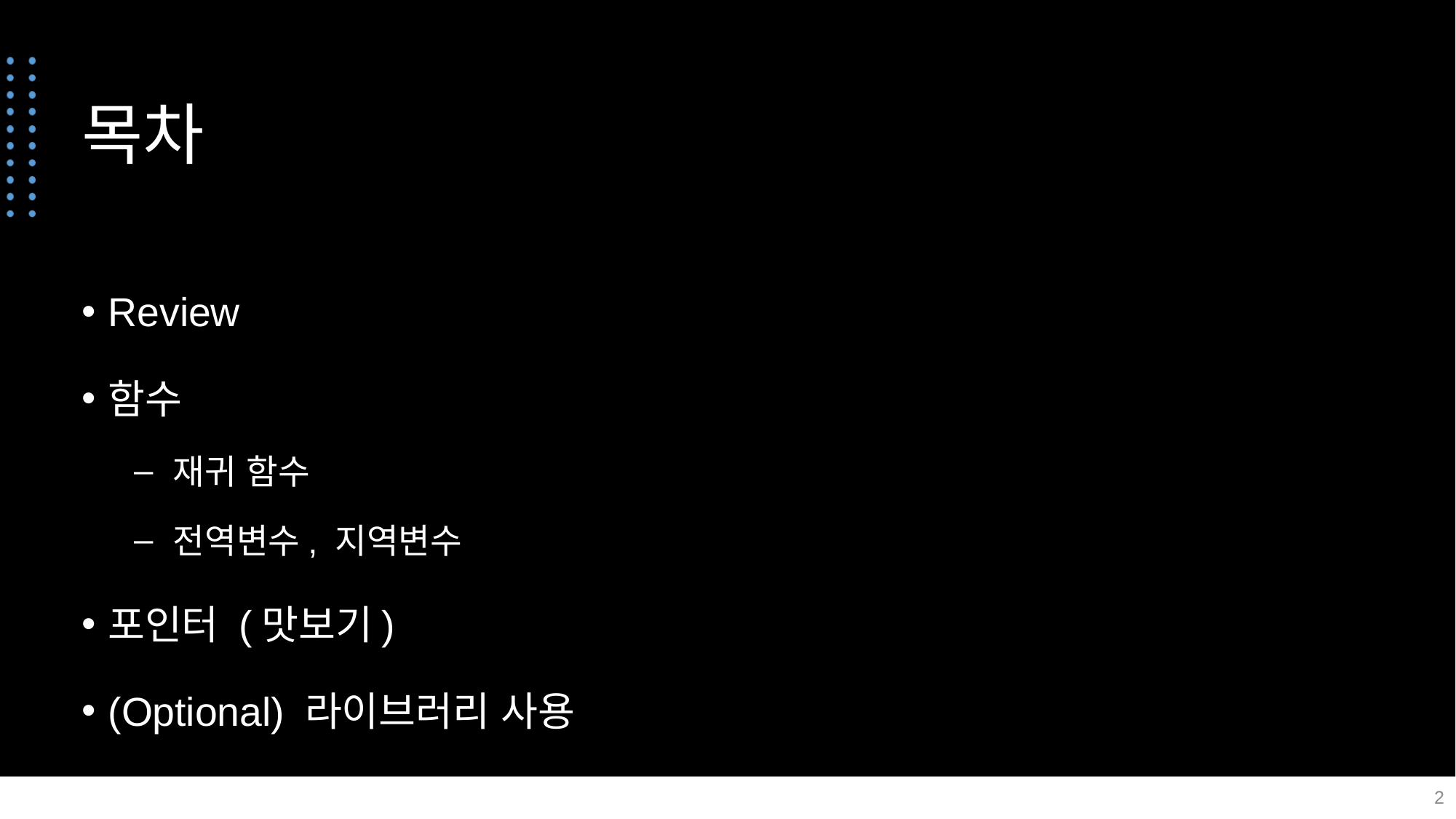

# 목차
Review
함수
재귀 함수
전역변수, 지역변수
포인터 (맛보기)
(Optional) 라이브러리 사용
2